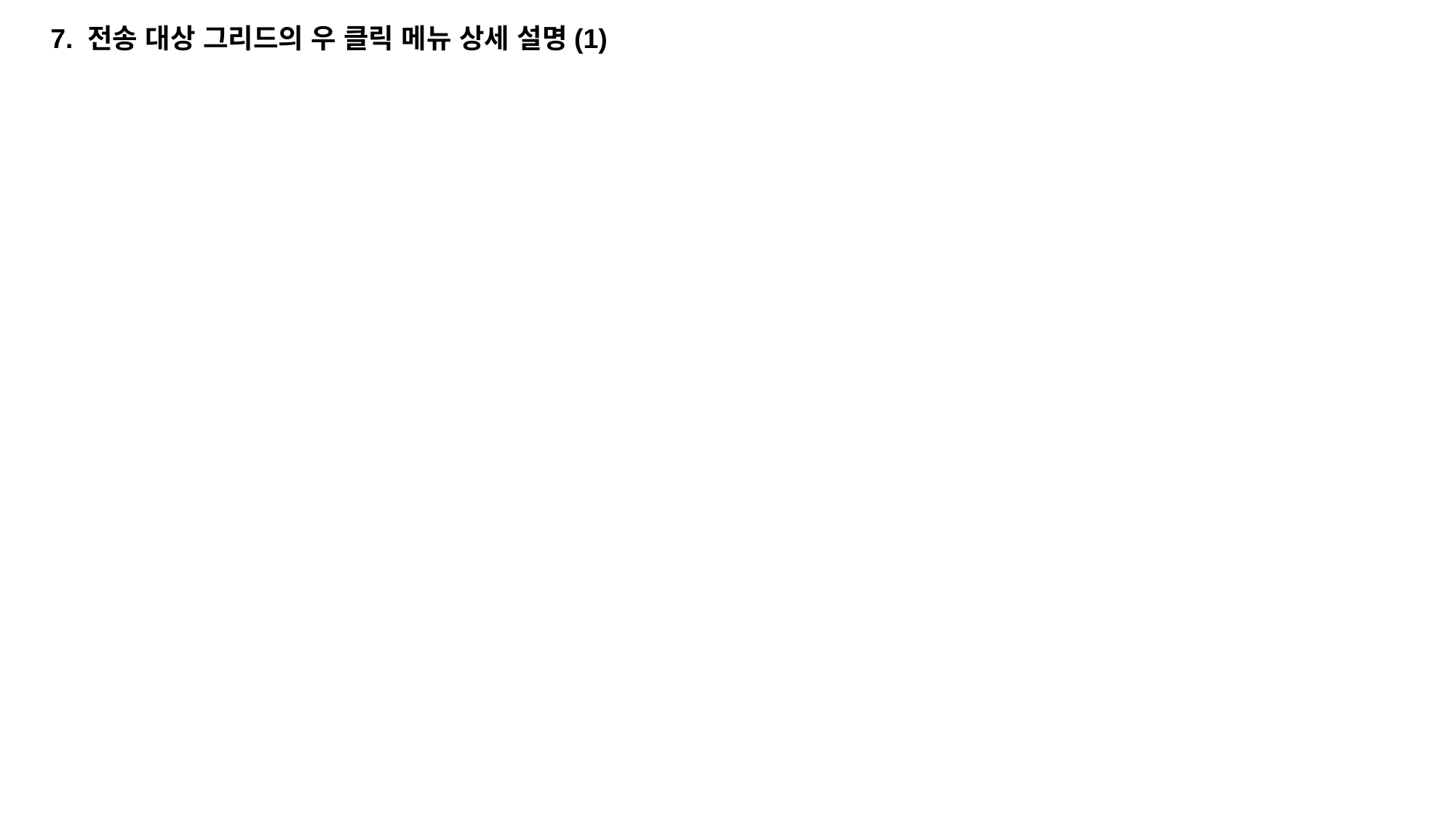

7. 전송 대상 그리드의 우 클릭 메뉴 상세 설명(1)